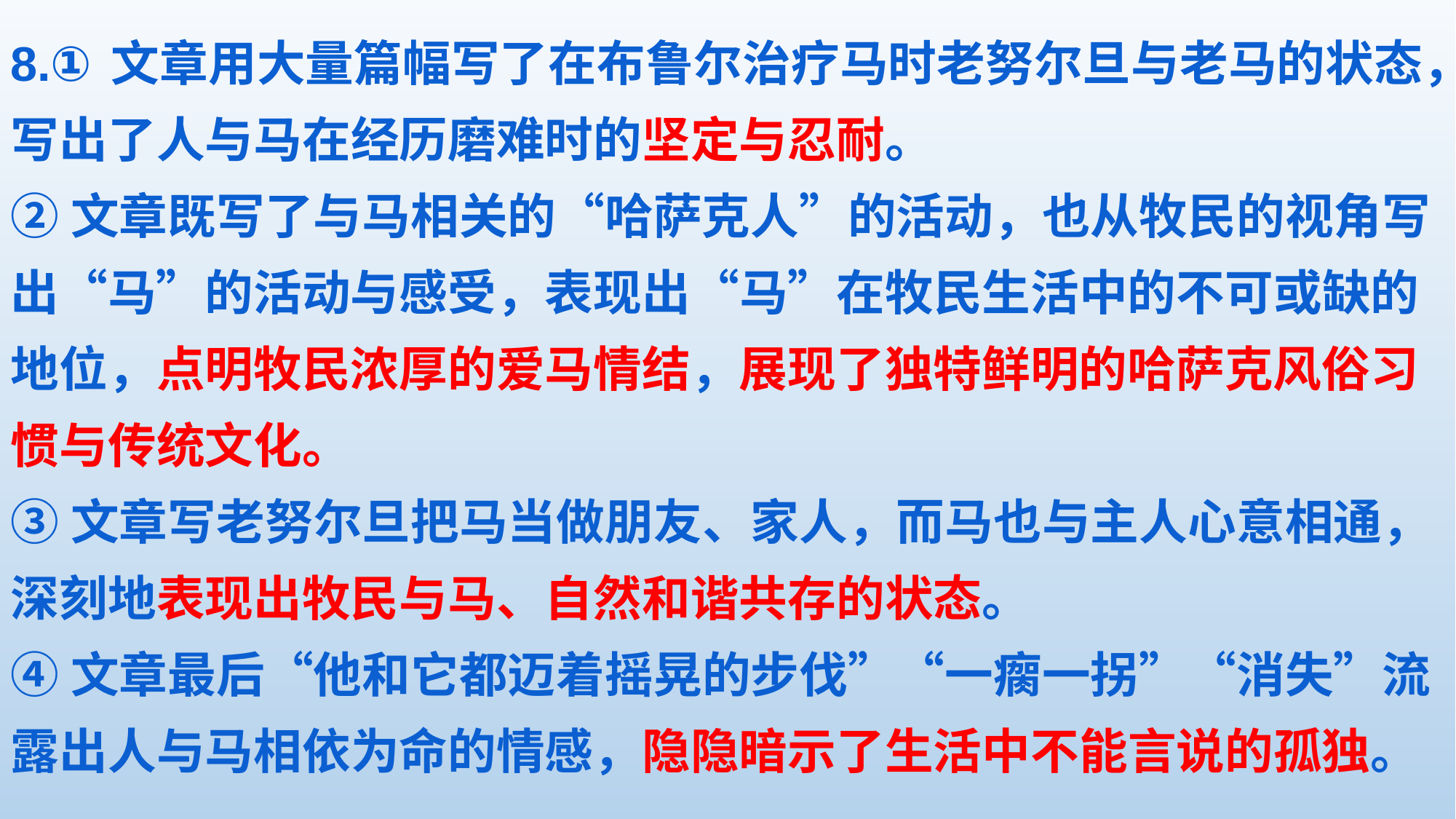

8.①文章用大量篇幅写了在布鲁尔治疗马时老努尔旦与老马的状态，写出了人与马在经历磨难时的坚定与忍耐。
②文章既写了与马相关的“哈萨克人”的活动，也从牧民的视角写出“马”的活动与感受，表现出“马”在牧民生活中的不可或缺的地位，点明牧民浓厚的爱马情结，展现了独特鲜明的哈萨克风俗习惯与传统文化。
③文章写老努尔旦把马当做朋友、家人，而马也与主人心意相通，深刻地表现出牧民与马、自然和谐共存的状态。
④文章最后“他和它都迈着摇晃的步伐”“一瘸一拐”“消失”流露出人与马相依为命的情感，隐隐暗示了生活中不能言说的孤独。